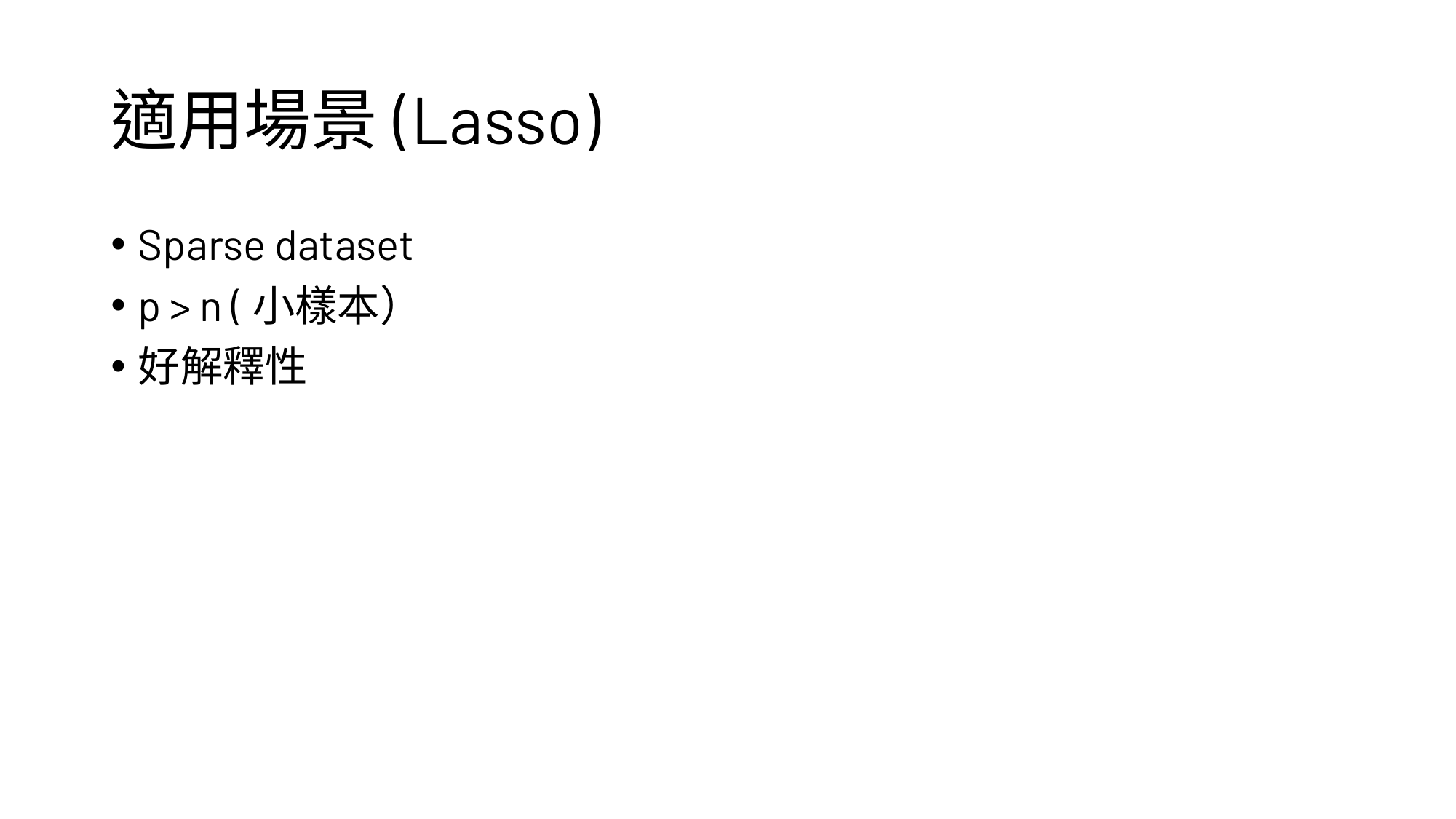

# 適用場景(Lasso)
Sparse dataset
p > n (小樣本）
好解釋性